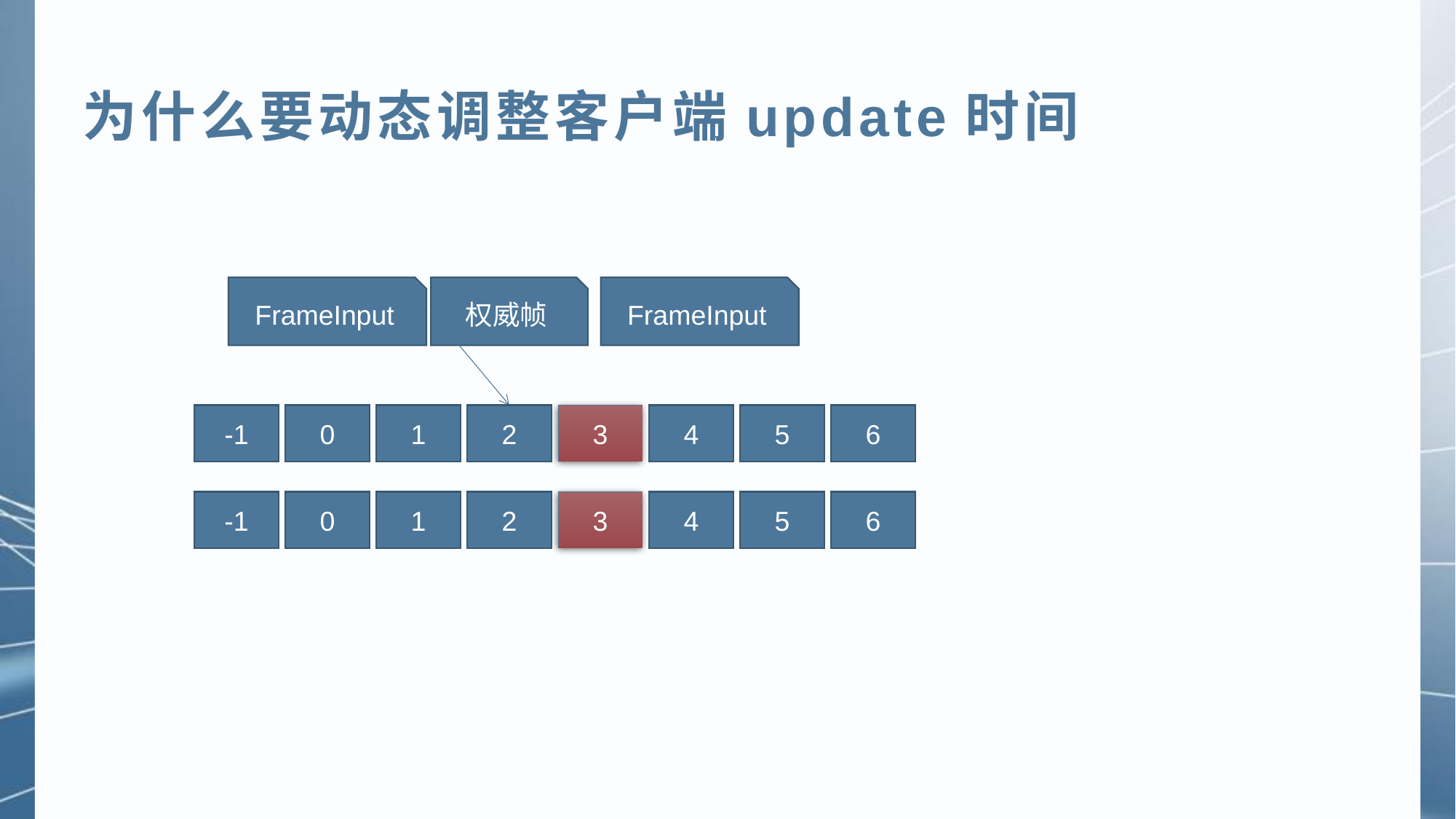

为什么要动态调整客户端update时间

FrameInput
权威帧
FrameInput
-1
0
1
2
3
4
5
6
-1
0
1
2
3
4
5
6